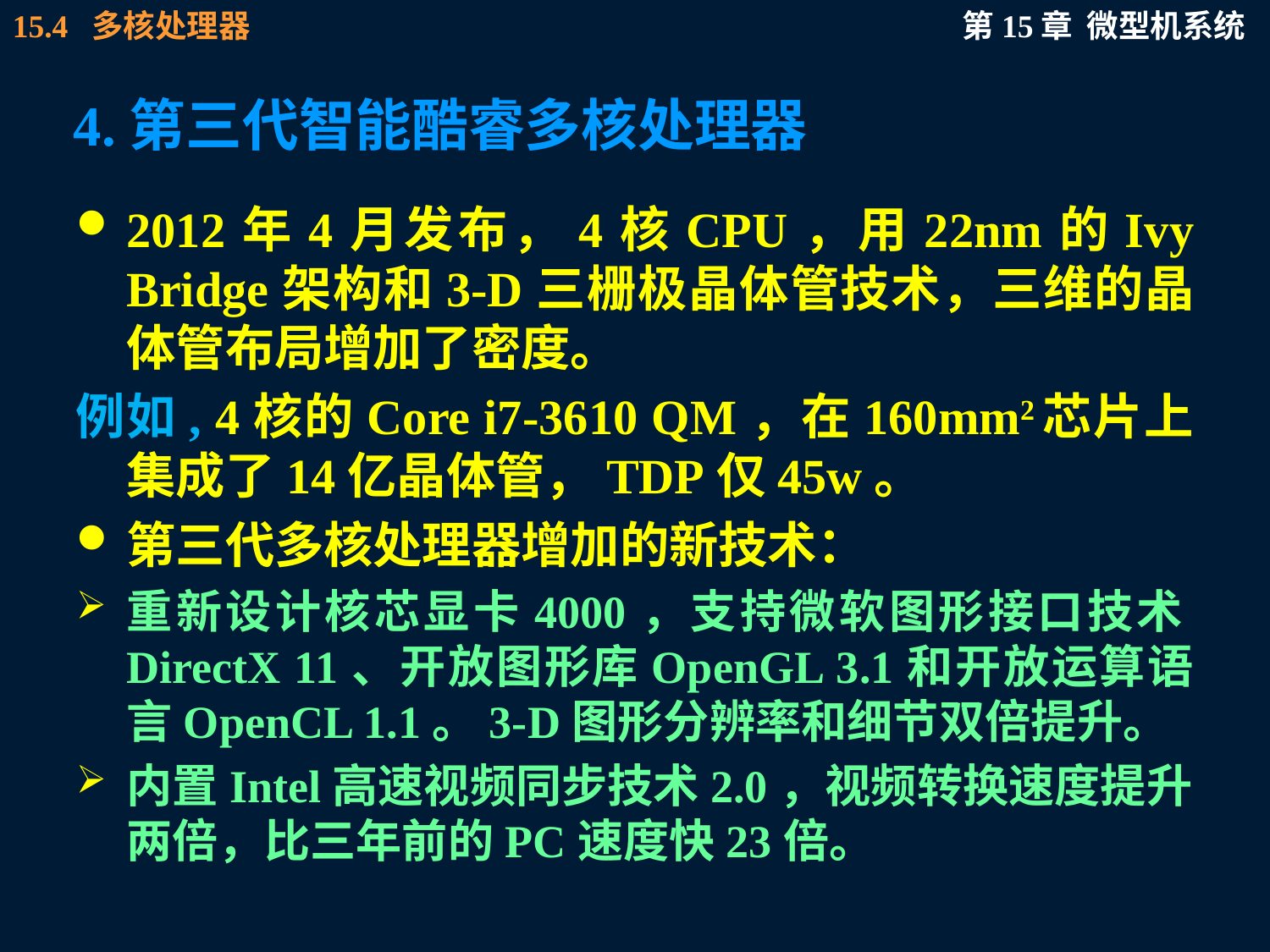

# 4.第三代智能酷睿多核处理器
2012年4月发布，4核CPU，用22nm的Ivy Bridge架构和3-D三栅极晶体管技术，三维的晶体管布局增加了密度。
例如, 4核的Core i7-3610 QM，在160mm2芯片上集成了14亿晶体管，TDP仅45w。
第三代多核处理器增加的新技术：
重新设计核芯显卡4000，支持微软图形接口技术DirectX 11、开放图形库OpenGL 3.1和开放运算语言OpenCL 1.1。3-D图形分辨率和细节双倍提升。
内置Intel高速视频同步技术2.0，视频转换速度提升两倍，比三年前的PC速度快23倍。